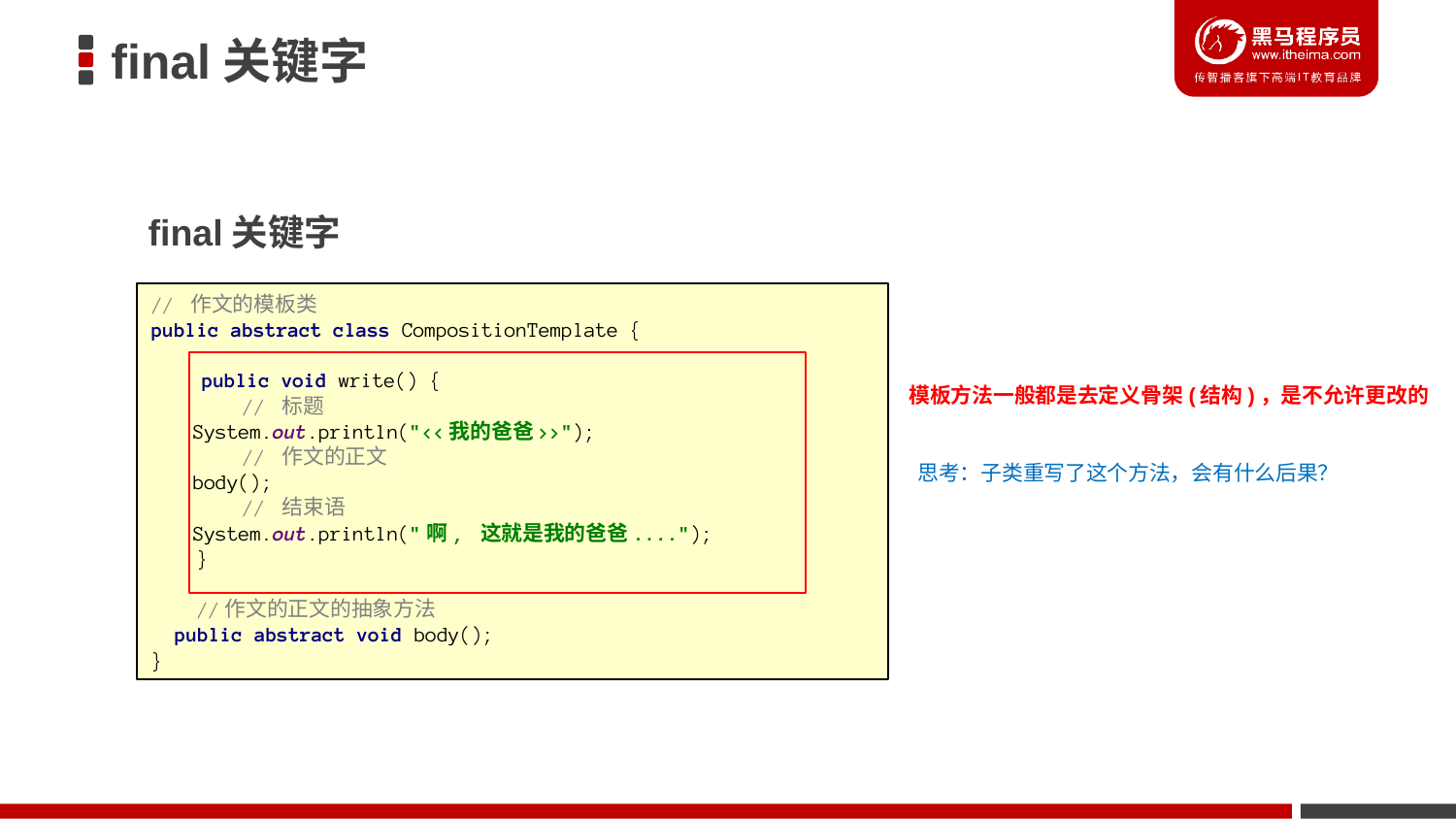

final关键字
final关键字
// 作文的模板类
public abstract class CompositionTemplate {
    public void write() {
        // 标题
        System.out.println("<<我的爸爸>>");
        // 作文的正文
        body();
        // 结束语
        System.out.println("啊, 这就是我的爸爸....");
    }
    //作文的正文的抽象方法
    public abstract void body();
}

模板方法一般都是去定义骨架(结构)，是不允许更改的
思考：子类重写了这个方法，会有什么后果？